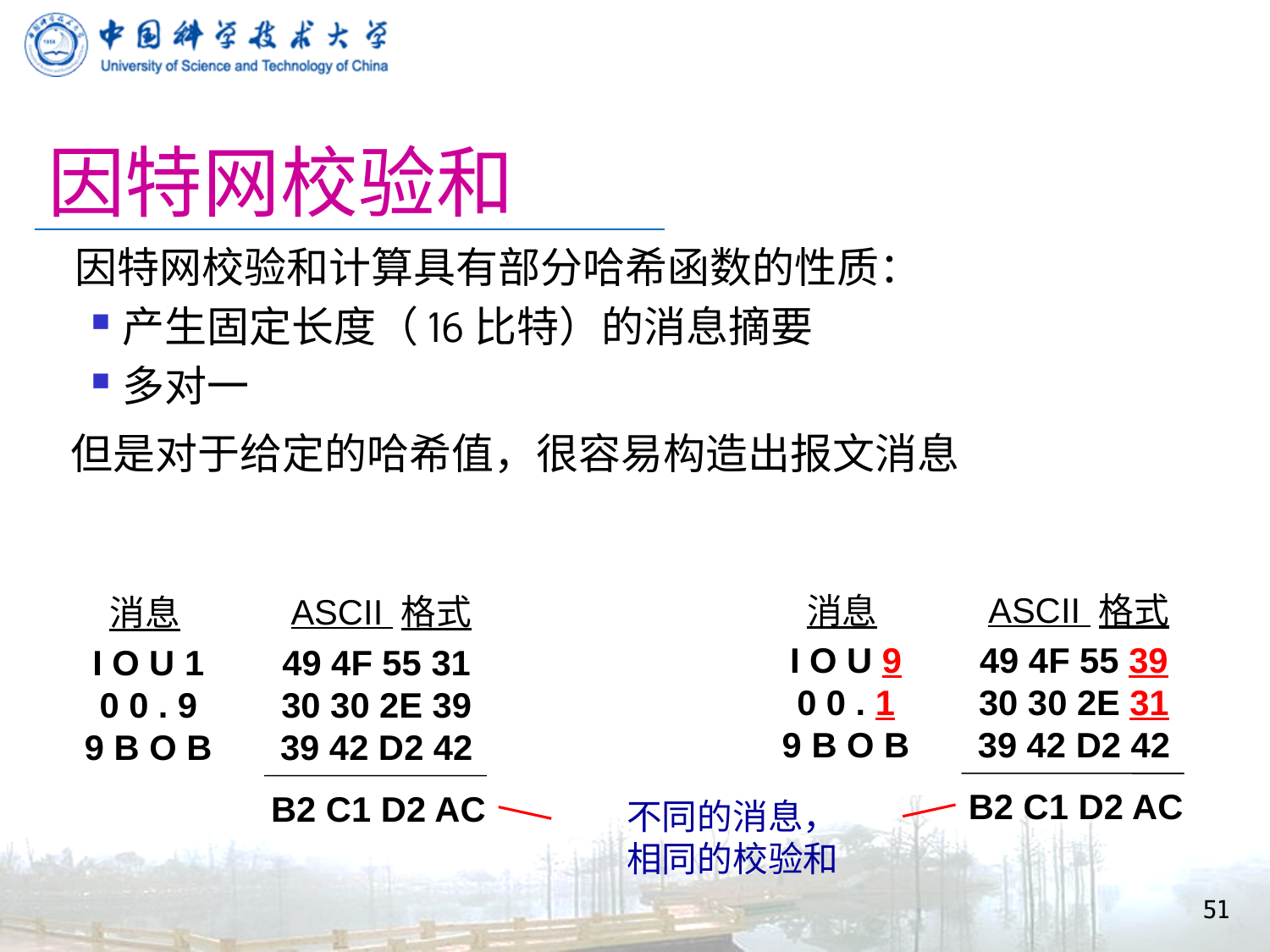

# 因特网校验和
因特网校验和计算具有部分哈希函数的性质：
产生固定长度（16比特）的消息摘要
多对一
但是对于给定的哈希值，很容易构造出报文消息
ASCII 格式
消息
ASCII 格式
消息
I O U 9
0 0 . 1
9 B O B
49 4F 55 39
30 30 2E 31
39 42 D2 42
I O U 1
0 0 . 9
9 B O B
49 4F 55 31
30 30 2E 39
39 42 D2 42

B2 C1 D2 AC
B2 C1 D2 AC
不同的消息，
相同的校验和

51